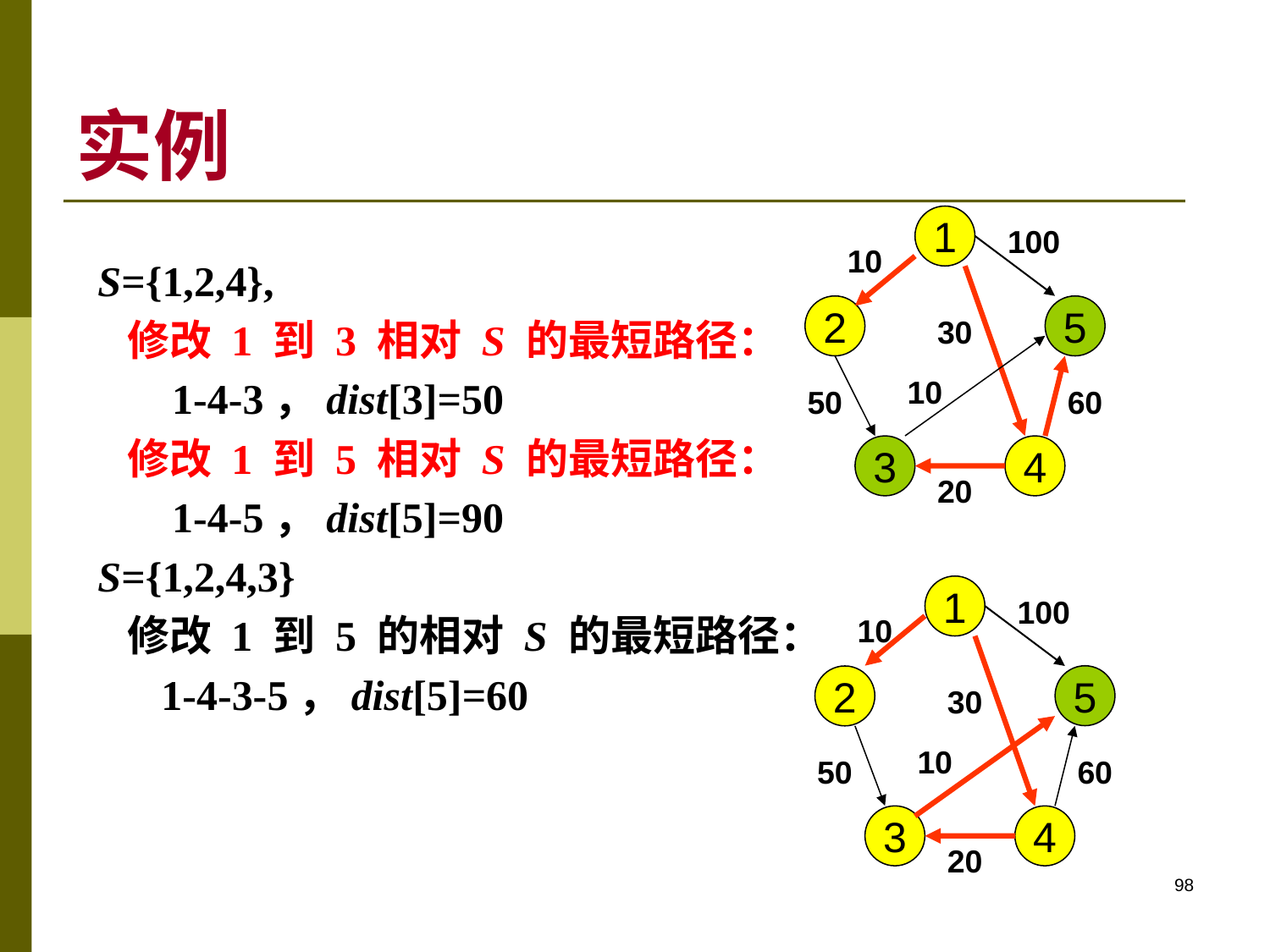

实例
1
100
10
2
5
30
10
50
60
3
4
20

S={1,2,4},
  修改 1 到 3 相对 S 的最短路径：
       1-4-3，dist[3]=50
  修改 1 到 5 相对 S 的最短路径：
       1-4-5，dist[5]=90
S={1,2,4,3}
  修改 1 到 5 的相对 S 的最短路径：
      1-4-3-5，dist[5]=60

1
100
10
5
2
30
10
50
60
3
4
20

98